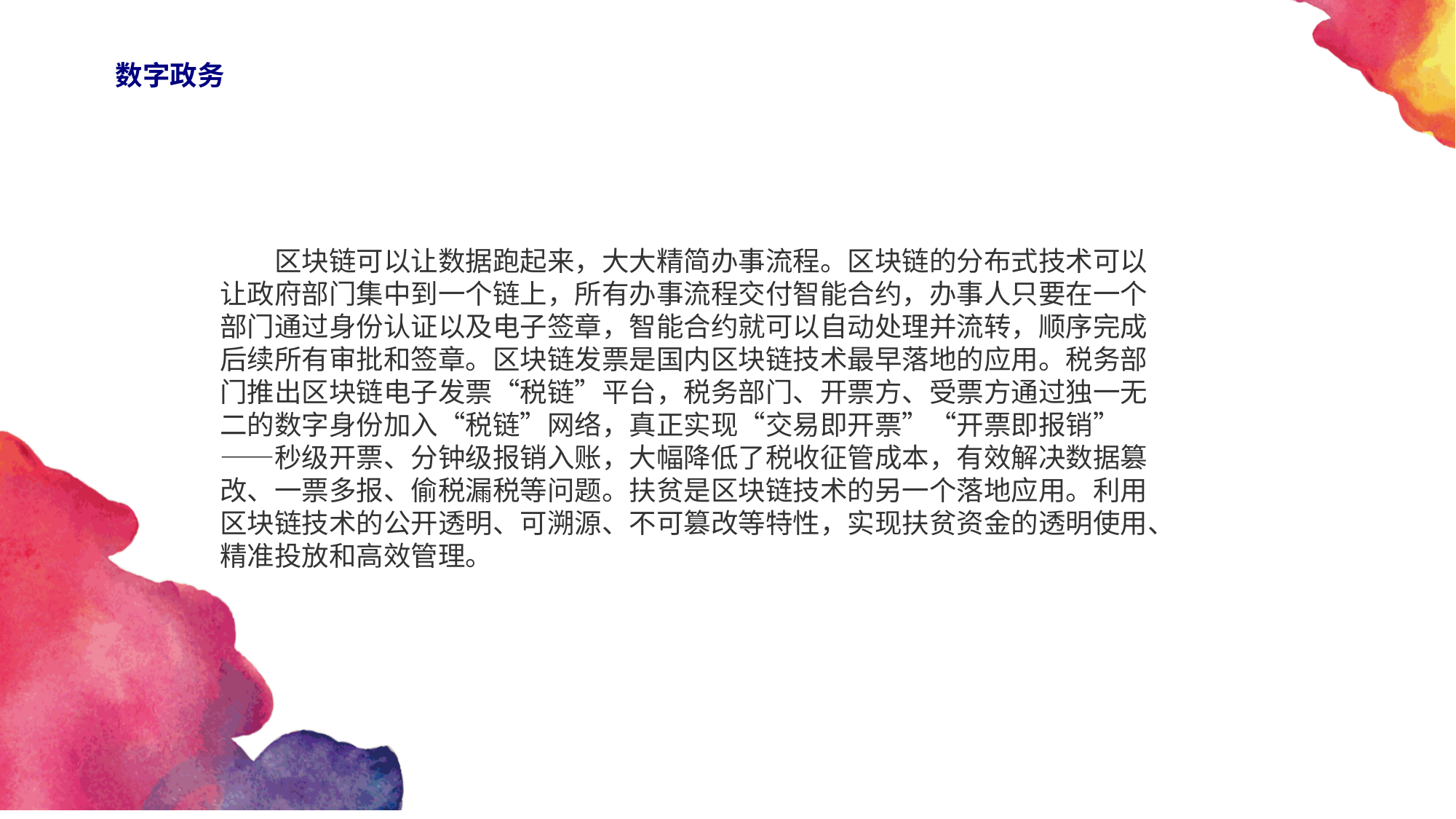

数字政务
　　区块链可以让数据跑起来，大大精简办事流程。区块链的分布式技术可以让政府部门集中到一个链上，所有办事流程交付智能合约，办事人只要在一个部门通过身份认证以及电子签章，智能合约就可以自动处理并流转，顺序完成后续所有审批和签章。区块链发票是国内区块链技术最早落地的应用。税务部门推出区块链电子发票“税链”平台，税务部门、开票方、受票方通过独一无二的数字身份加入“税链”网络，真正实现“交易即开票”“开票即报销”——秒级开票、分钟级报销入账，大幅降低了税收征管成本，有效解决数据篡改、一票多报、偷税漏税等问题。扶贫是区块链技术的另一个落地应用。利用区块链技术的公开透明、可溯源、不可篡改等特性，实现扶贫资金的透明使用、精准投放和高效管理。